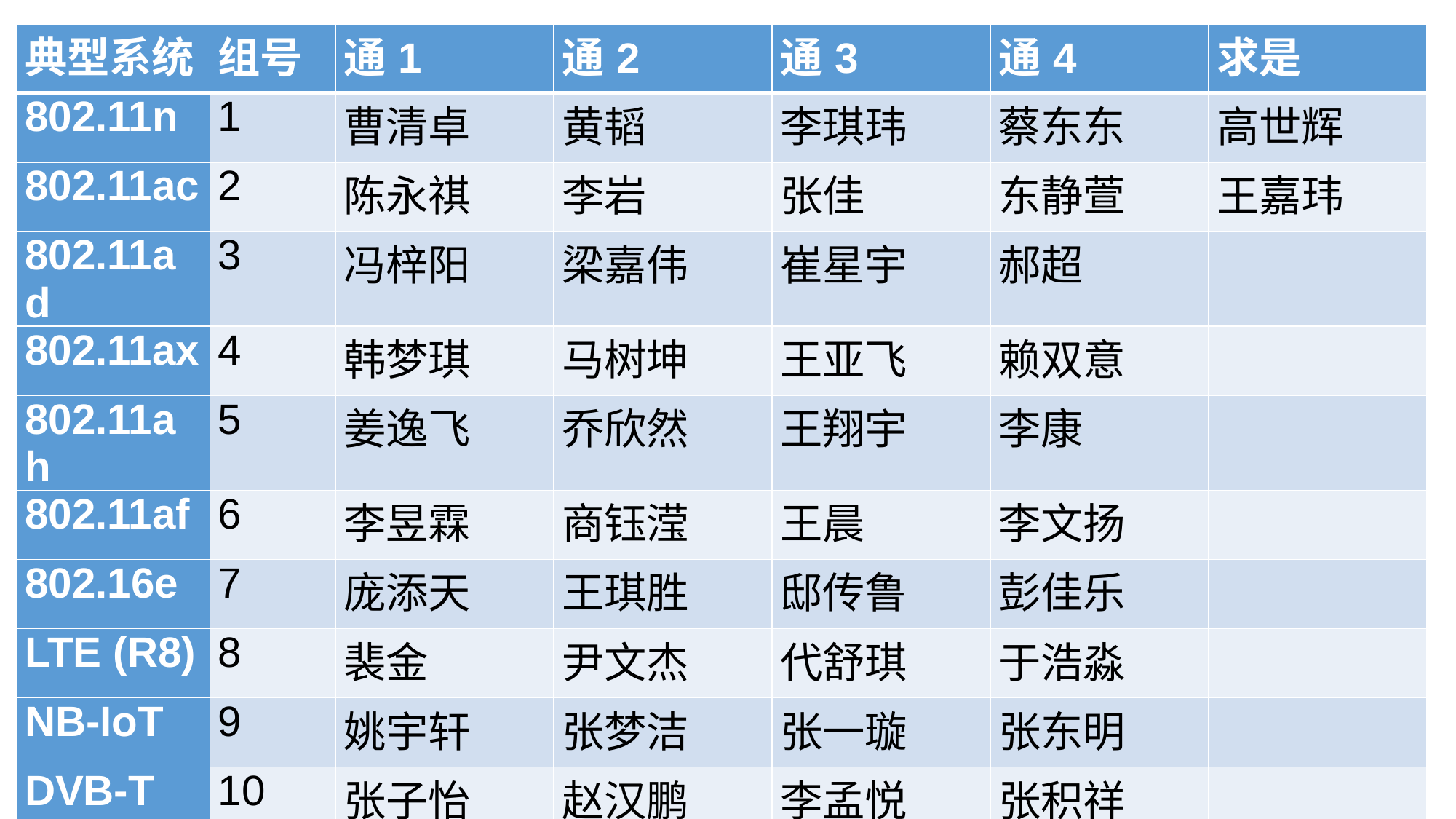

| 典型系统 | 组号 | 通1 | 通2 | 通3 | 通4 | 求是 |
| --- | --- | --- | --- | --- | --- | --- |
| 802.11n | 1 | 曹清卓 | 黄韬 | 李琪玮 | 蔡东东 | 高世辉 |
| 802.11ac | 2 | 陈永祺 | 李岩 | 张佳 | 东静萱 | 王嘉玮 |
| 802.11ad | 3 | 冯梓阳 | 梁嘉伟 | 崔星宇 | 郝超 |  |
| 802.11ax | 4 | 韩梦琪 | 马树坤 | 王亚飞 | 赖双意 |  |
| 802.11ah | 5 | 姜逸飞 | 乔欣然 | 王翔宇 | 李康 |  |
| 802.11af | 6 | 李昱霖 | 商钰滢 | 王晨 | 李文扬 |  |
| 802.16e | 7 | 庞添天 | 王琪胜 | 邸传鲁 | 彭佳乐 |  |
| LTE (R8) | 8 | 裴金 | 尹文杰 | 代舒琪 | 于浩淼 |  |
| NB-IoT | 9 | 姚宇轩 | 张梦洁 | 张一璇 | 张东明 |  |
| DVB-T | 10 | 张子怡 | 赵汉鹏 | 李孟悦 | 张积祥 |  |